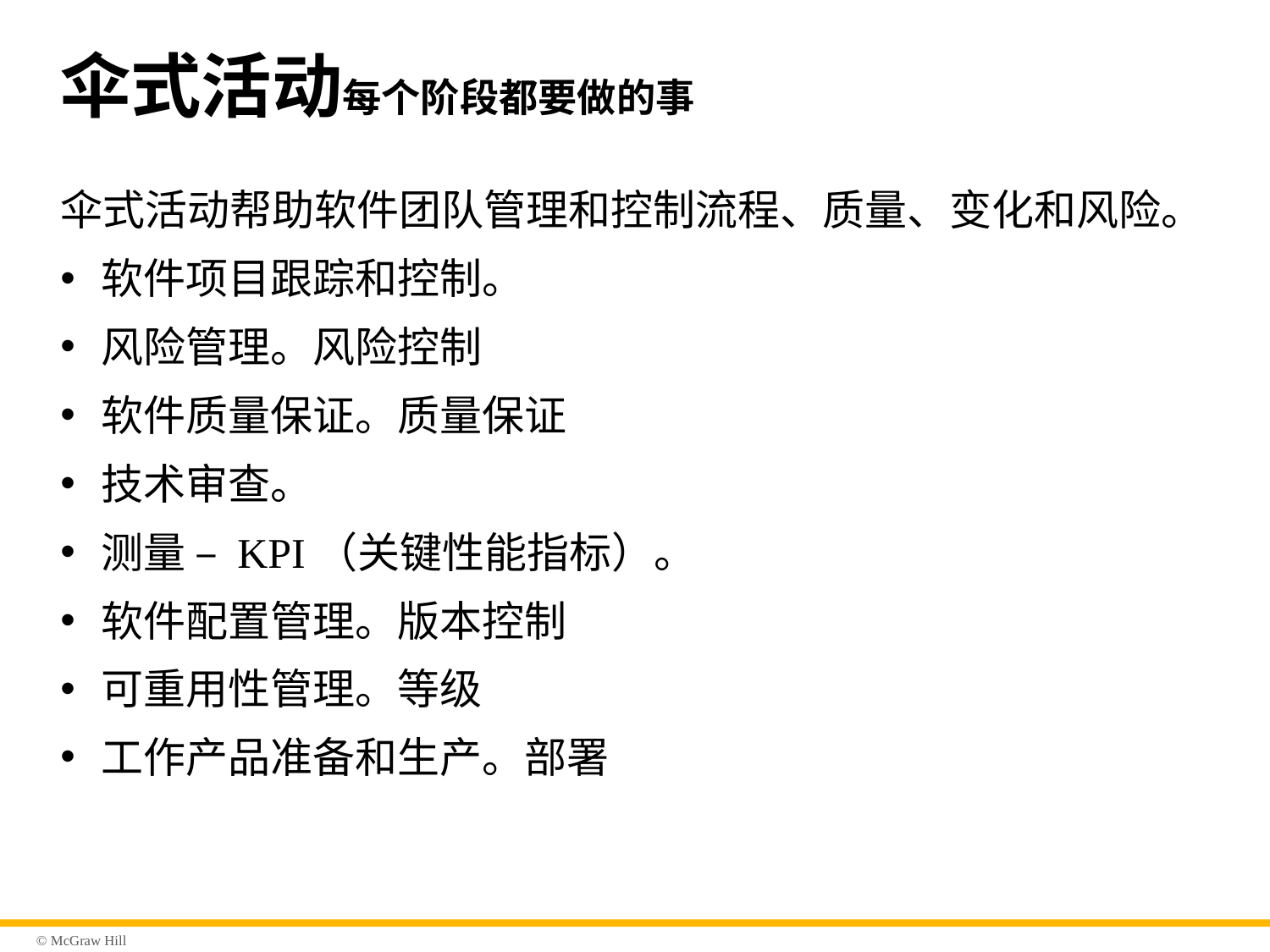

# 伞式活动每个阶段都要做的事
伞式活动帮助软件团队管理和控制流程、质量、变化和风险。
软件项目跟踪和控制。
风险管理。风险控制
软件质量保证。质量保证
技术审查。
测量 – KPI（关键性能指标）。
软件配置管理。版本控制
可重用性管理。等级
工作产品准备和生产。部署
12